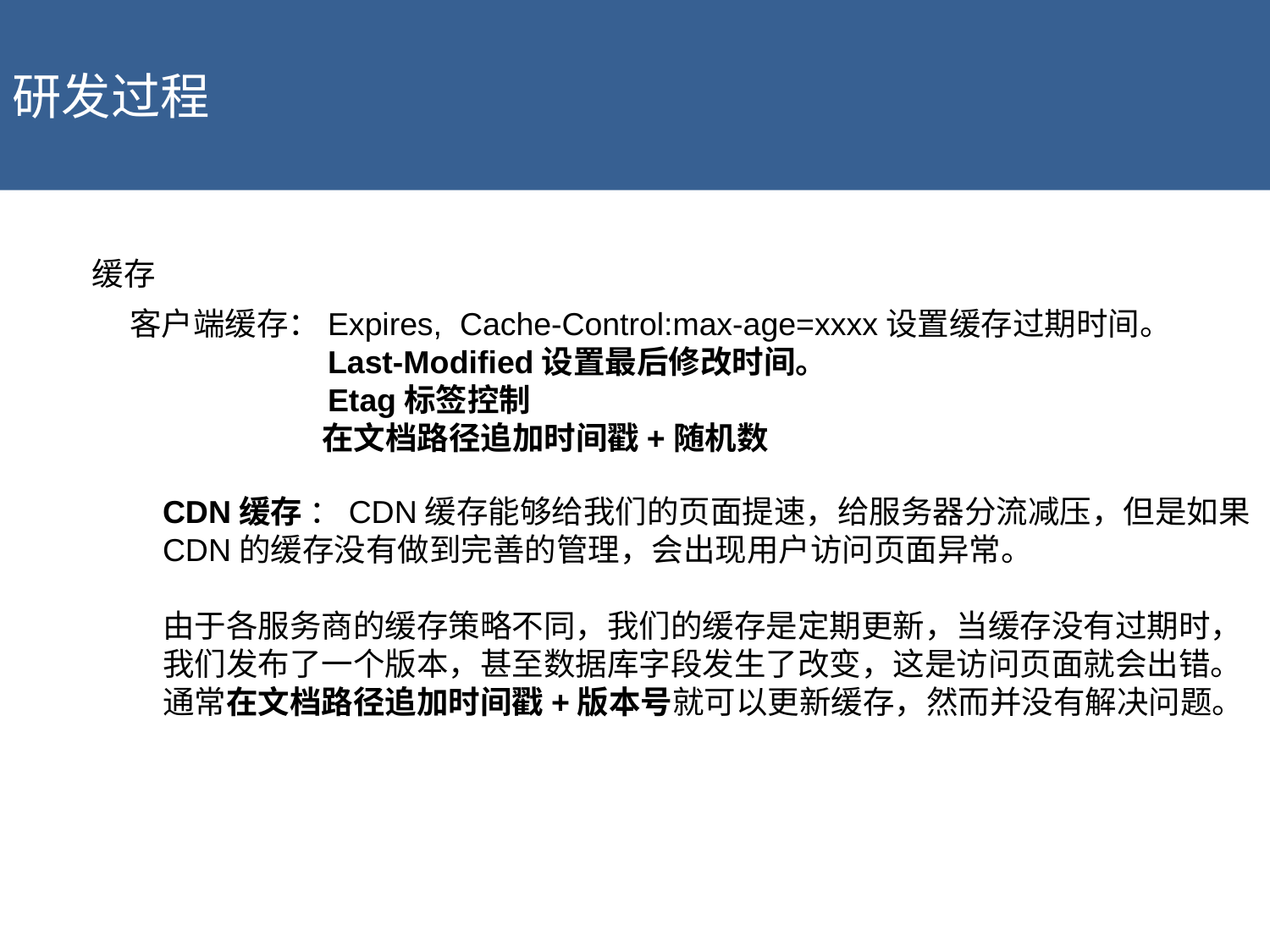

研发过程

缓存
点击添加文本
客户端缓存：Expires,  Cache-Control:max-age=xxxx设置缓存过期时间。
	        Last-Modified设置最后修改时间。
	        Etag标签控制
	        在文档路径追加时间戳+随机数
点击添加文本
CDN缓存 ：CDN缓存能够给我们的页面提速，给服务器分流减压，但是如果
CDN的缓存没有做到完善的管理，会出现用户访问页面异常。

由于各服务商的缓存策略不同，我们的缓存是定期更新，当缓存没有过期时，
我们发布了一个版本，甚至数据库字段发生了改变，这是访问页面就会出错。
通常在文档路径追加时间戳+版本号就可以更新缓存，然而并没有解决问题。

点击添加文本
点击添加文本